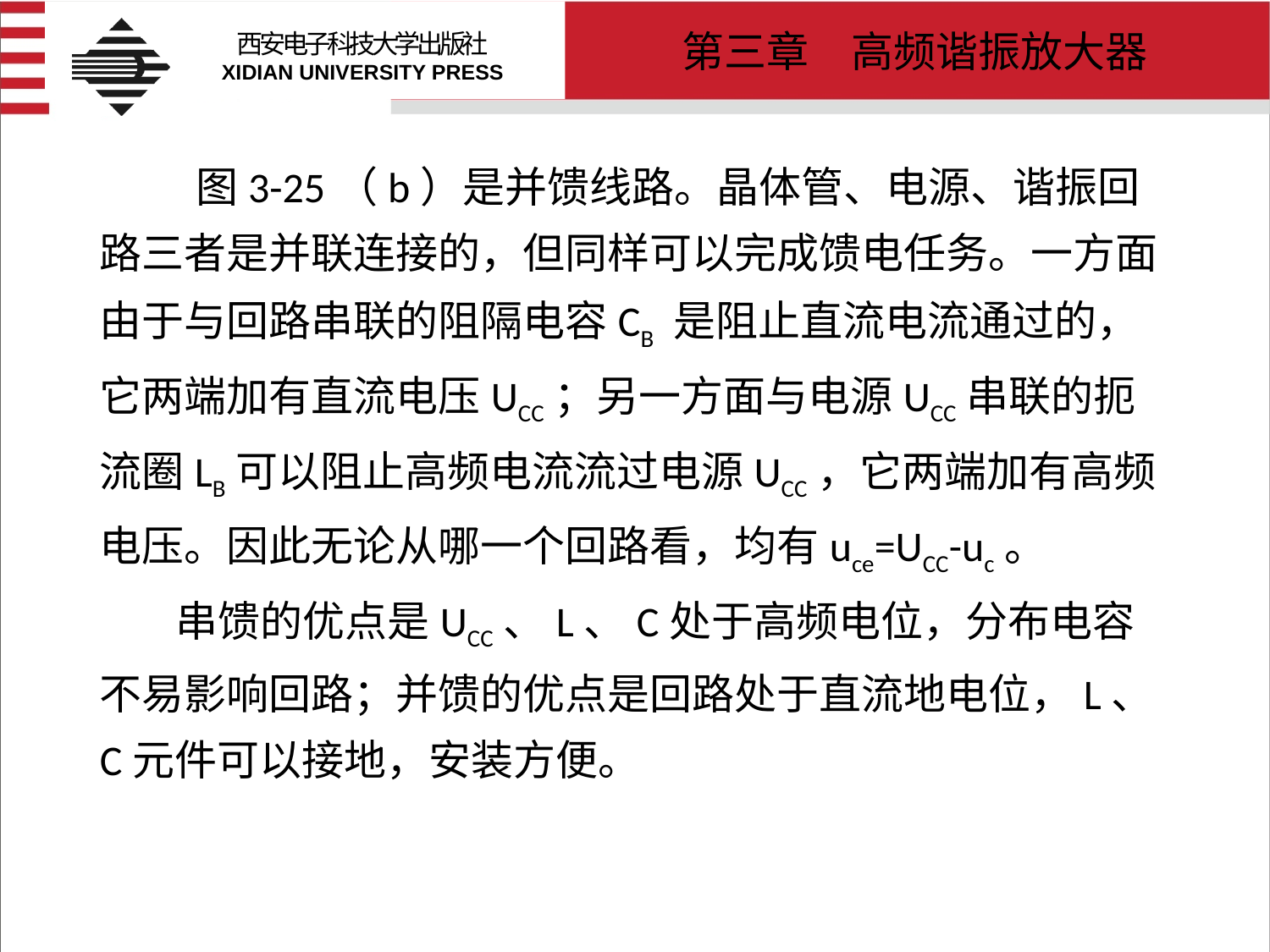

# 图3-25（b）是并馈线路。晶体管、电源、谐振回路三者是并联连接的，但同样可以完成馈电任务。一方面由于与回路串联的阻隔电容CB 是阻止直流电流通过的，它两端加有直流电压UCC；另一方面与电源UCC串联的扼流圈LB可以阻止高频电流流过电源UCC，它两端加有高频电压。因此无论从哪一个回路看，均有uce=UCC-uc。 串馈的优点是UCC、L、C处于高频电位，分布电容不易影响回路；并馈的优点是回路处于直流地电位，L、C元件可以接地，安装方便。